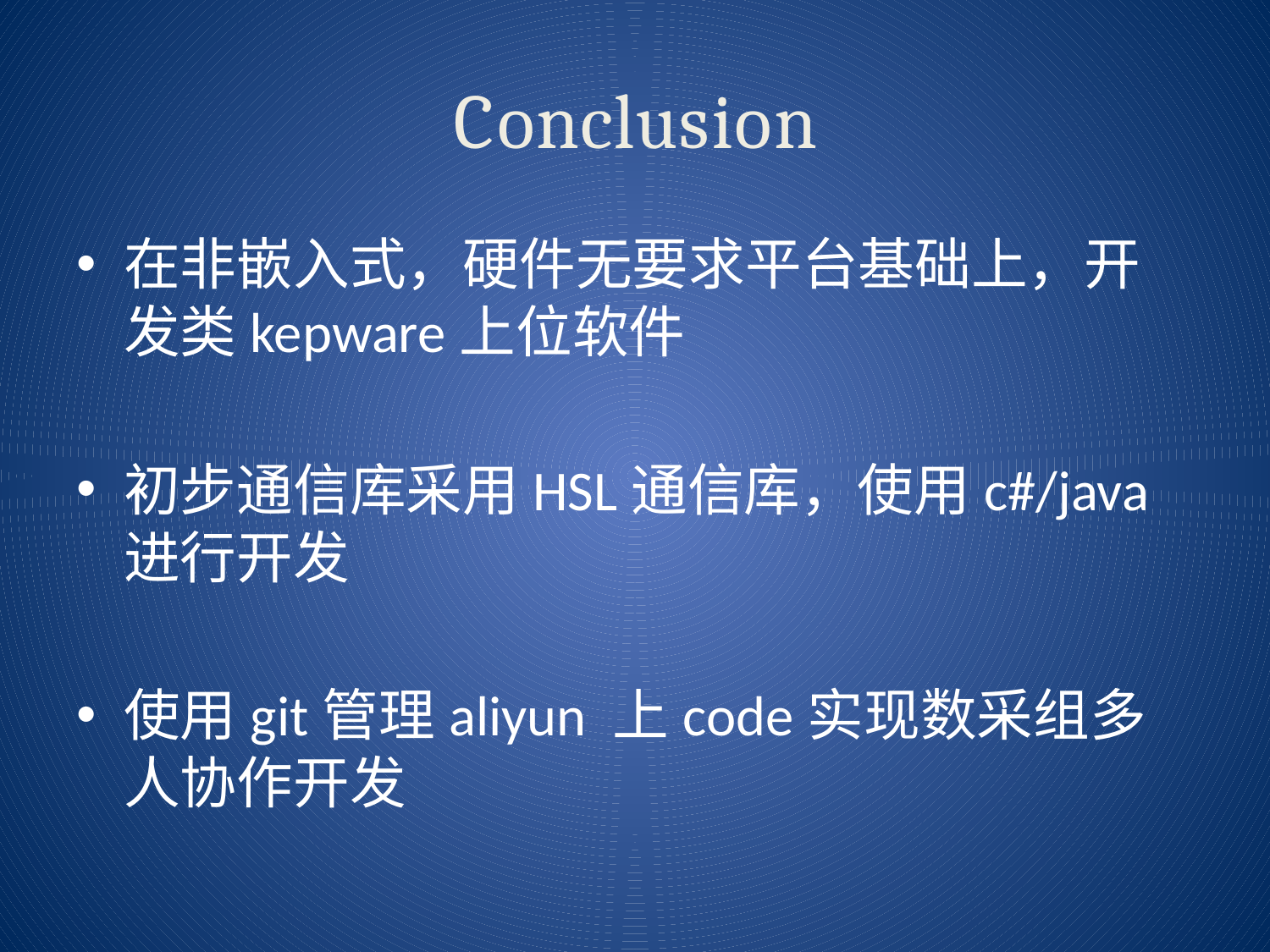

# Conclusion
在非嵌入式，硬件无要求平台基础上，开发类kepware上位软件

初步通信库采用HSL通信库，使用c#/java进行开发

使用git管理aliyun 上code实现数采组多人协作开发